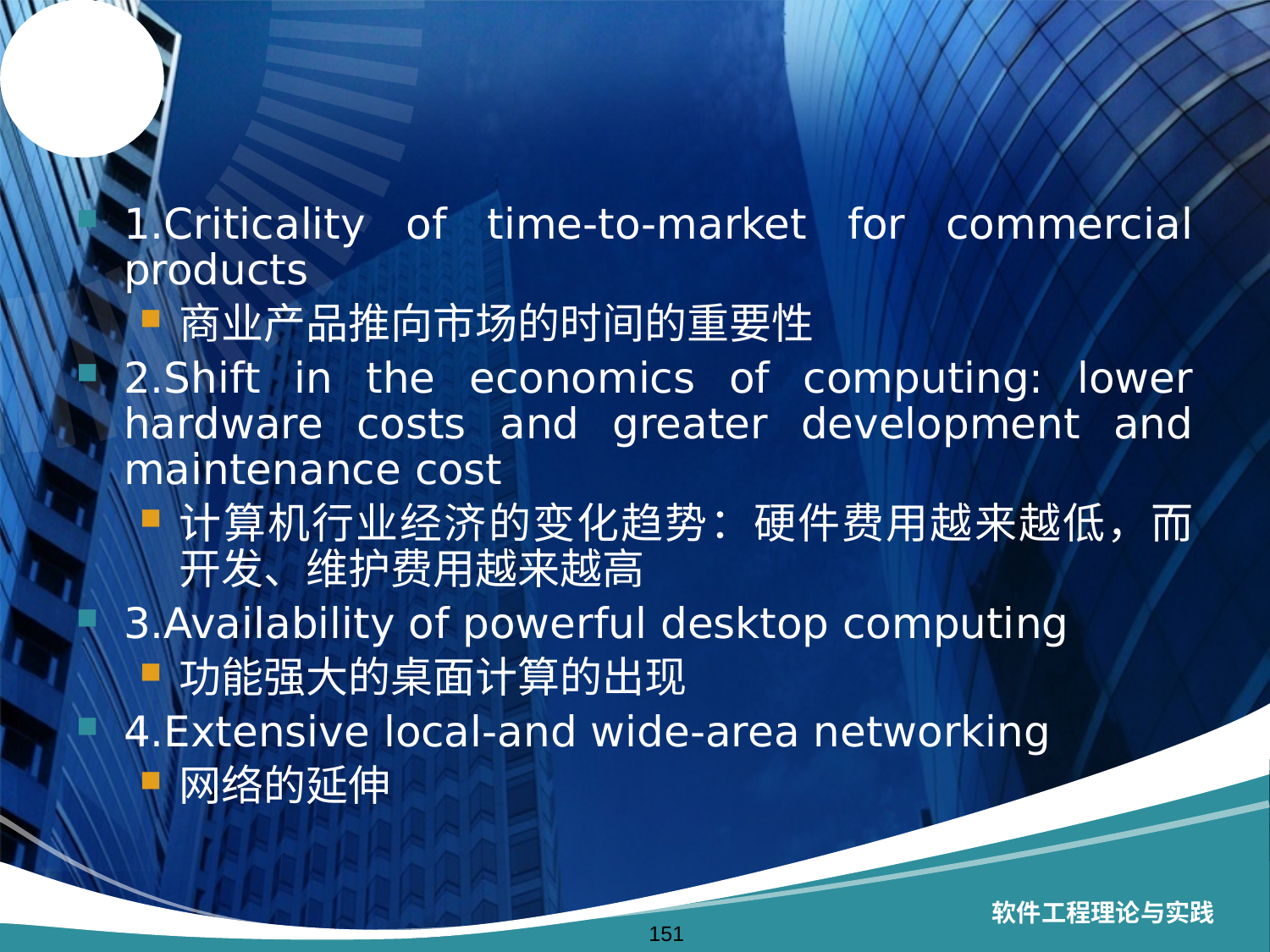

#
1.Criticality of time-to-market for commercial products
商业产品推向市场的时间的重要性
2.Shift in the economics of computing: lower hardware costs and greater development and maintenance cost
计算机行业经济的变化趋势：硬件费用越来越低，而开发、维护费用越来越高
3.Availability of powerful desktop computing
功能强大的桌面计算的出现
4.Extensive local-and wide-area networking
网络的延伸
软件工程理论与实践
151